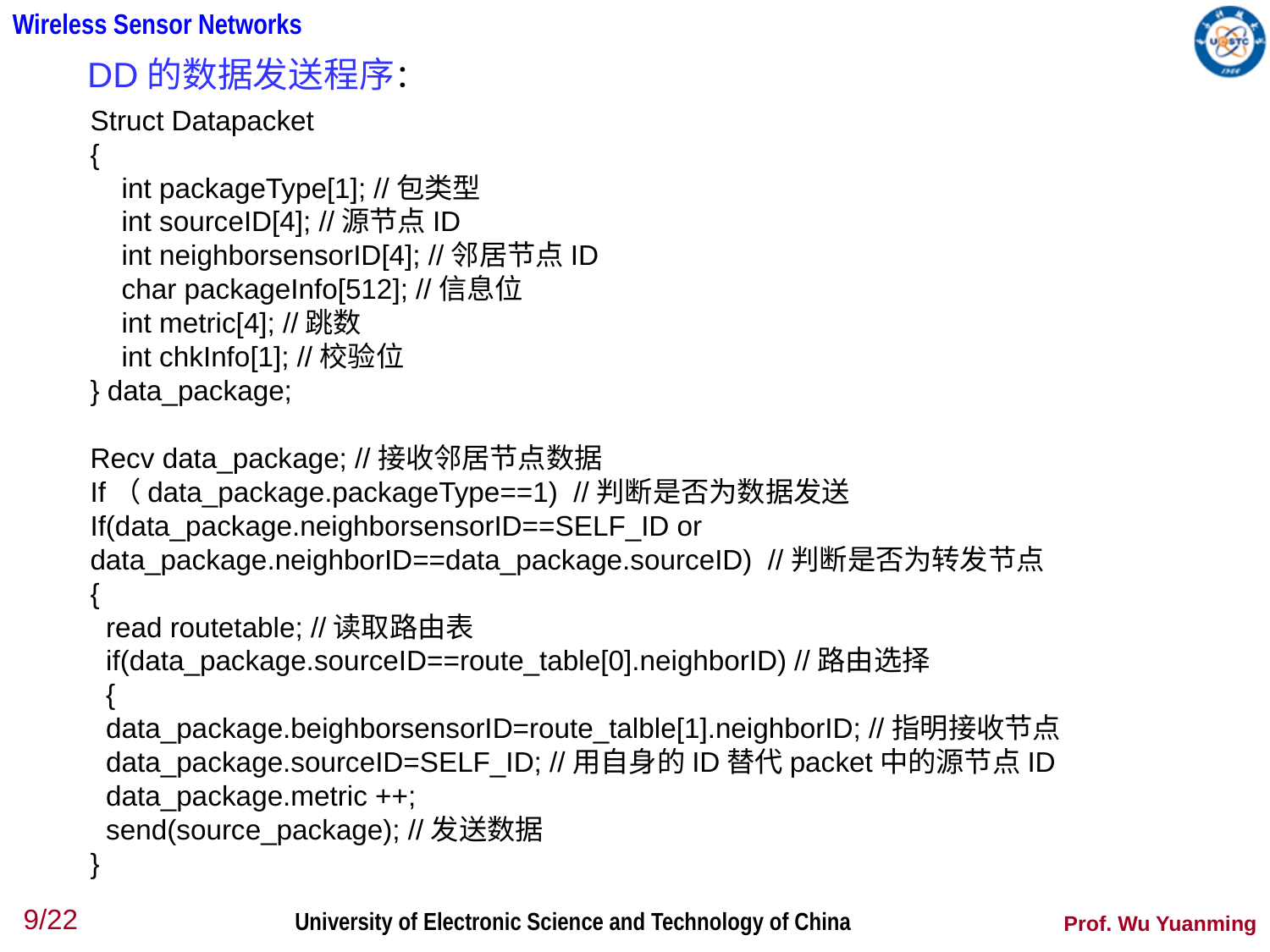

DD的数据发送程序：
Struct Datapacket
{
    int packageType[1]; //包类型
    int sourceID[4]; //源节点ID
    int neighborsensorID[4]; //邻居节点ID
    char packageInfo[512]; //信息位
    int metric[4]; //跳数
    int chkInfo[1]; //校验位
} data_package;

Recv data_package; //接收邻居节点数据
If（data_package.packageType==1)  //判断是否为数据发送
If(data_package.neighborsensorID==SELF_ID or data_package.neighborID==data_package.sourceID)  //判断是否为转发节点
{
  read routetable; //读取路由表
  if(data_package.sourceID==route_table[0].neighborID) //路由选择
  {
  data_package.beighborsensorID=route_talble[1].neighborID; //指明接收节点
  data_package.sourceID=SELF_ID; //用自身的ID替代packet中的源节点ID
  data_package.metric ++;
  send(source_package); //发送数据
}
9/22